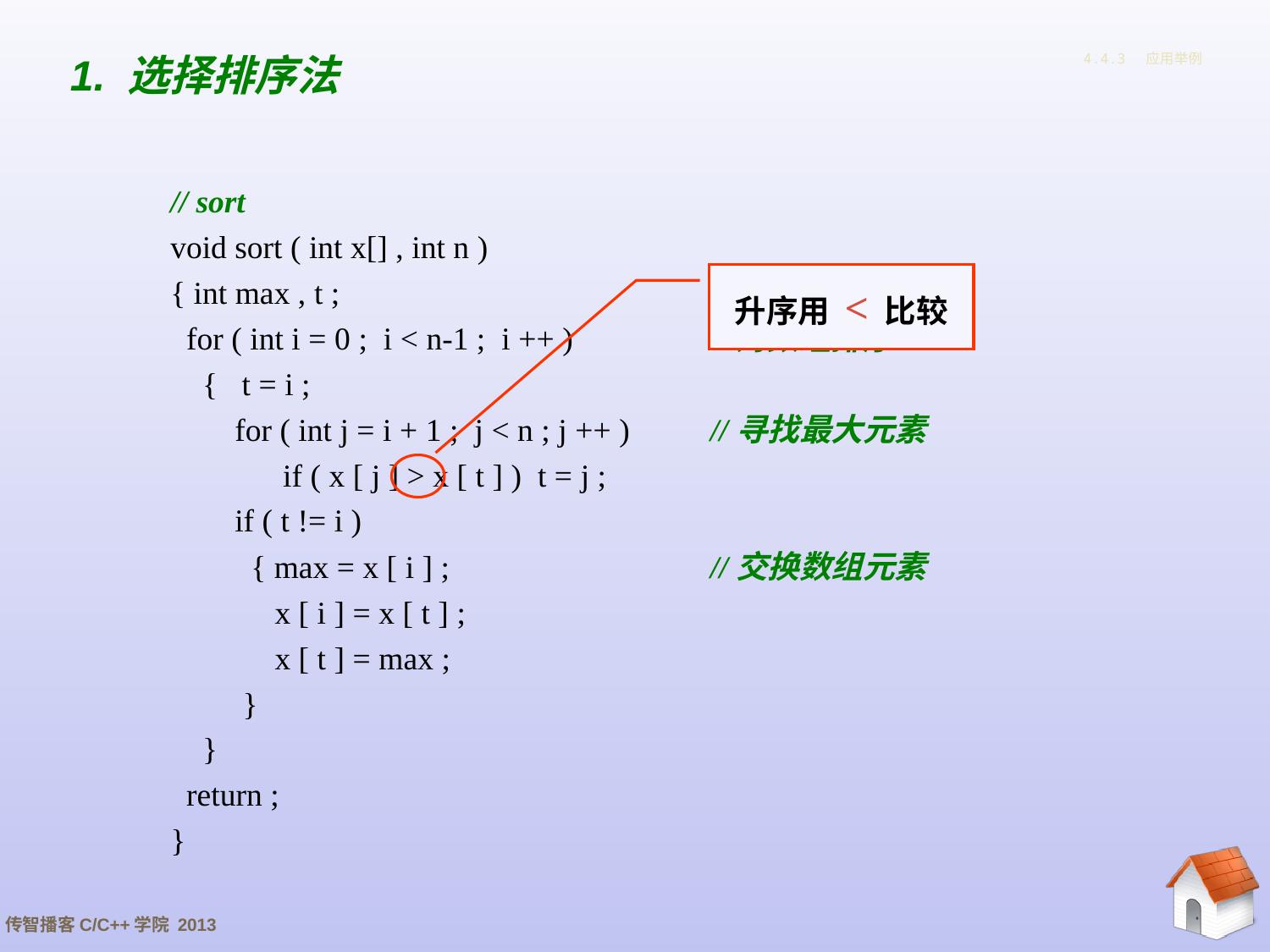

# 4.4.3  应用举例
1. 选择排序法
// sort
void sort ( int x[] , int n )
{ int max , t ;
  for ( int i = 0 ;  i < n-1 ;  i ++ )	    //对数组排序
    {   t = i ;
        for ( int j = i + 1 ;  j < n ; j ++ )	    //寻找最大元素
              if ( x [ j ] > x [ t ] )  t = j ;
        if ( t != i )
          { max = x [ i ] ; 		    //交换数组元素
             x [ i ] = x [ t ] ;
             x [ t ] = max ;
         }
    }
  return ;
}
升序用 < 比较